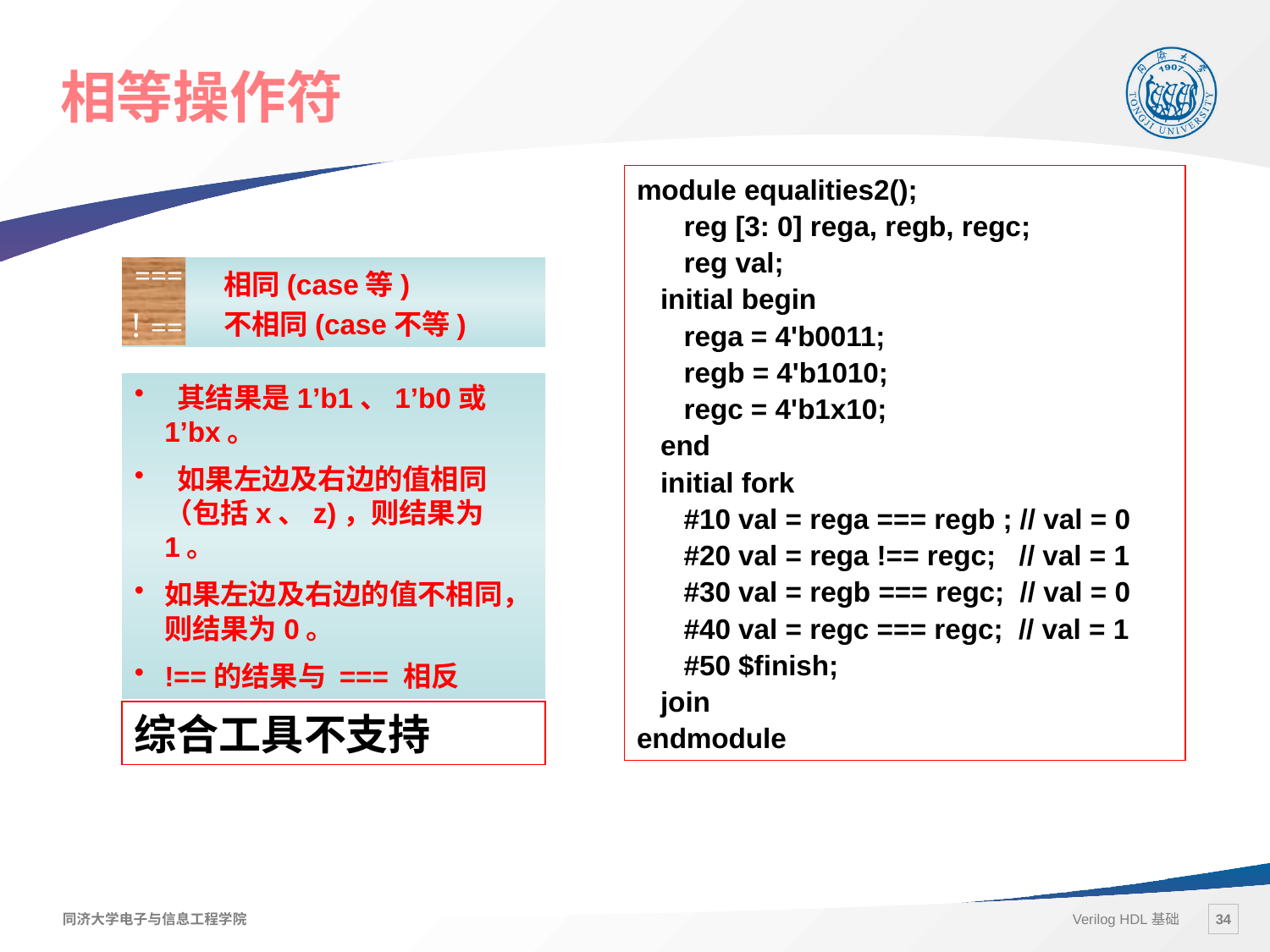

# 相等操作符
module equalities2();
      reg [3: 0] rega, regb, regc;
      reg val;
   initial begin
      rega = 4'b0011;
      regb = 4'b1010;
      regc = 4'b1x10;
   end
   initial fork
      #10 val = rega === regb ; // val = 0
      #20 val = rega !== regc;   // val = 1
      #30 val = regb === regc;  // val = 0
      #40 val = regc === regc;  // val = 1
      #50 $finish;
   join
endmodule
             相同(case等)
             不相同(case不等)
===
! ==
 其结果是1’b1、1’b0或1’bx。
 如果左边及右边的值相同（包括x、z)，则结果为1。
如果左边及右边的值不相同，则结果为0。
!==的结果与 === 相反
综合工具不支持